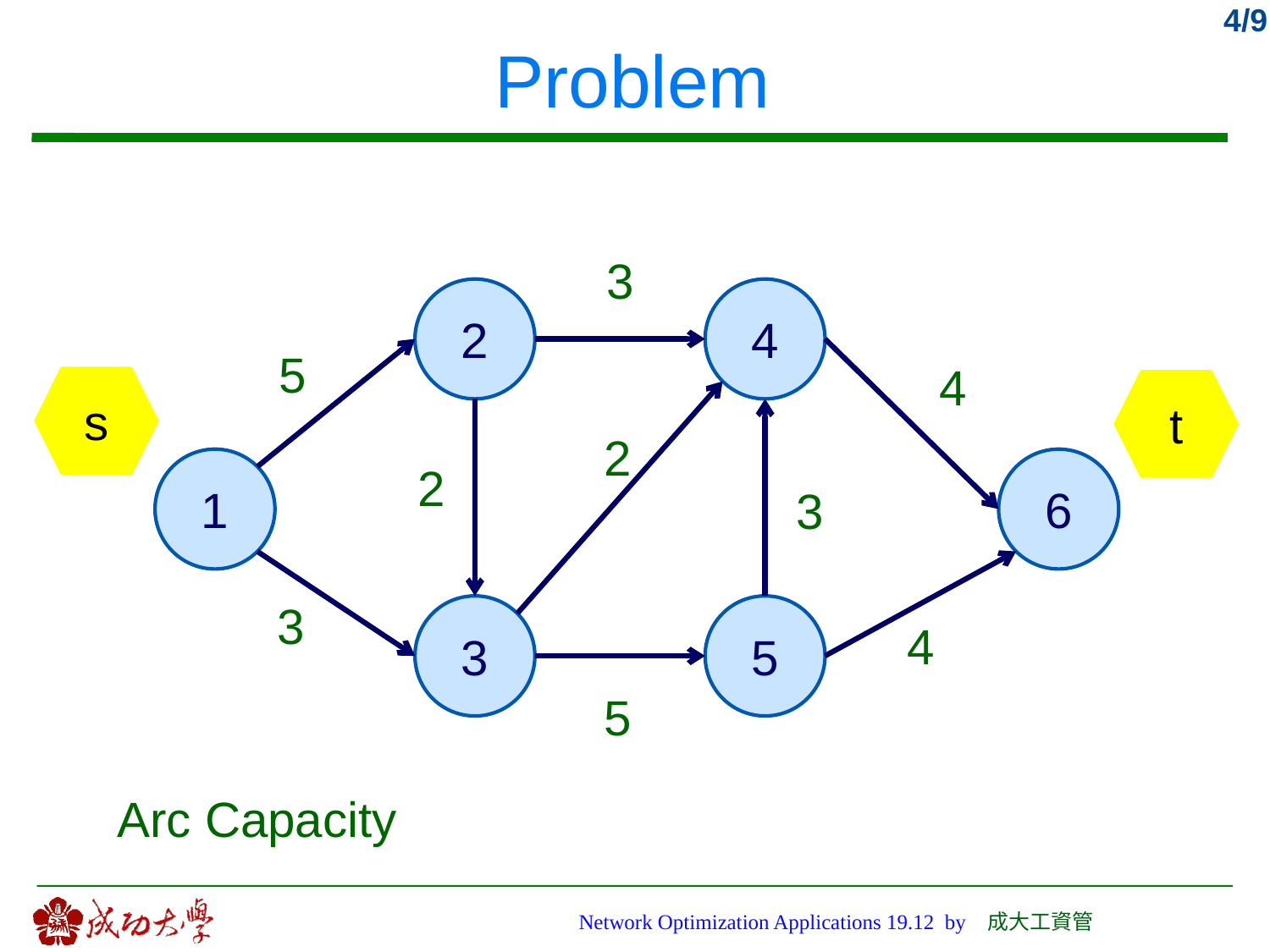

# Problem
3
2
4
5
4
s
t
2
2
1
6
3
3
3
5
4
5
Arc Capacity
Network Optimization Applications 19.12  by   成大工資管